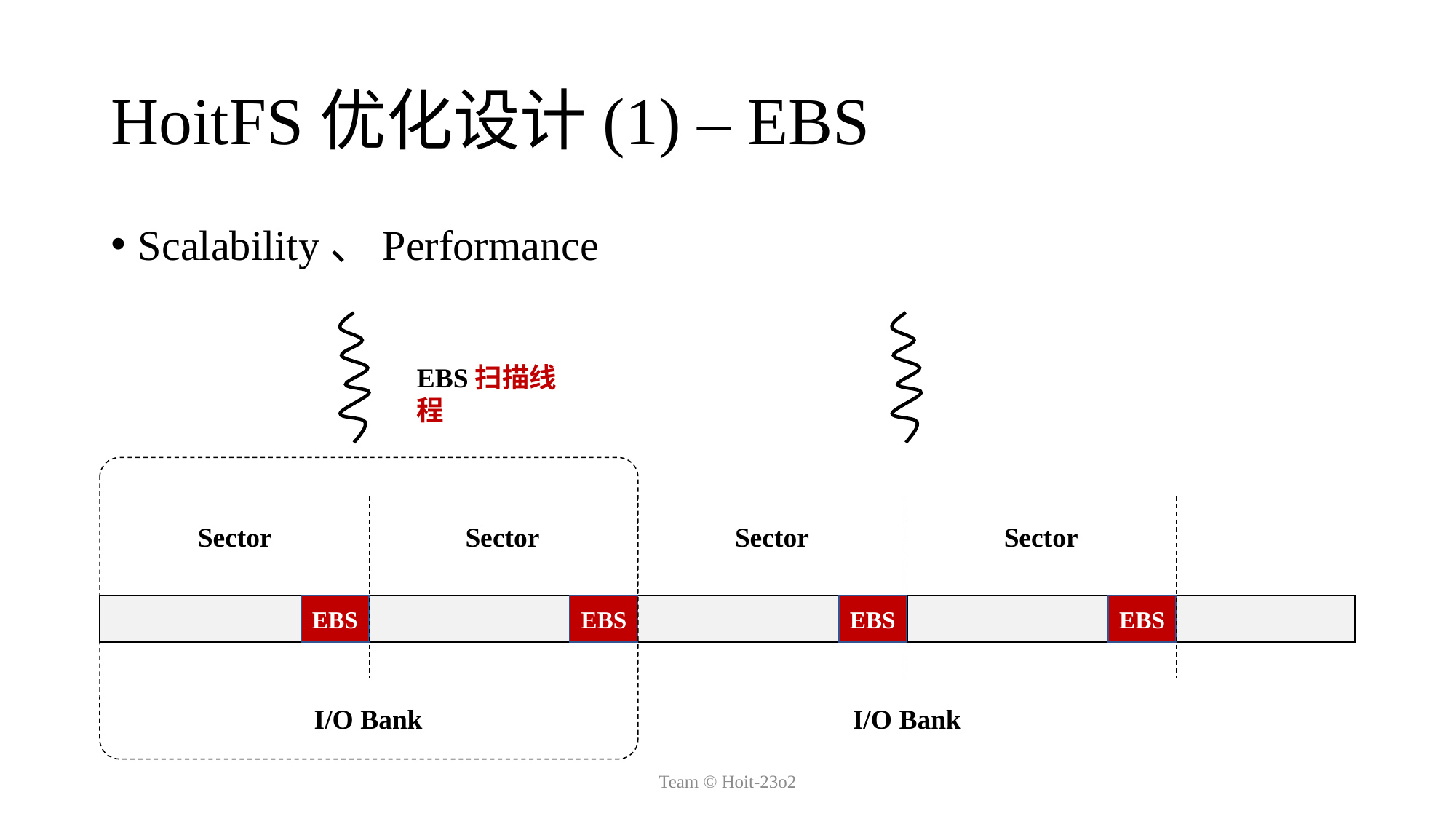

# HoitFS优化设计(1) – EBS
Scalability、Performance

EBS扫描线程

Sector
Sector
Sector
Sector
EBS
EBS

EBS
EBS

I/O Bank
I/O Bank
Team © Hoit-23o2